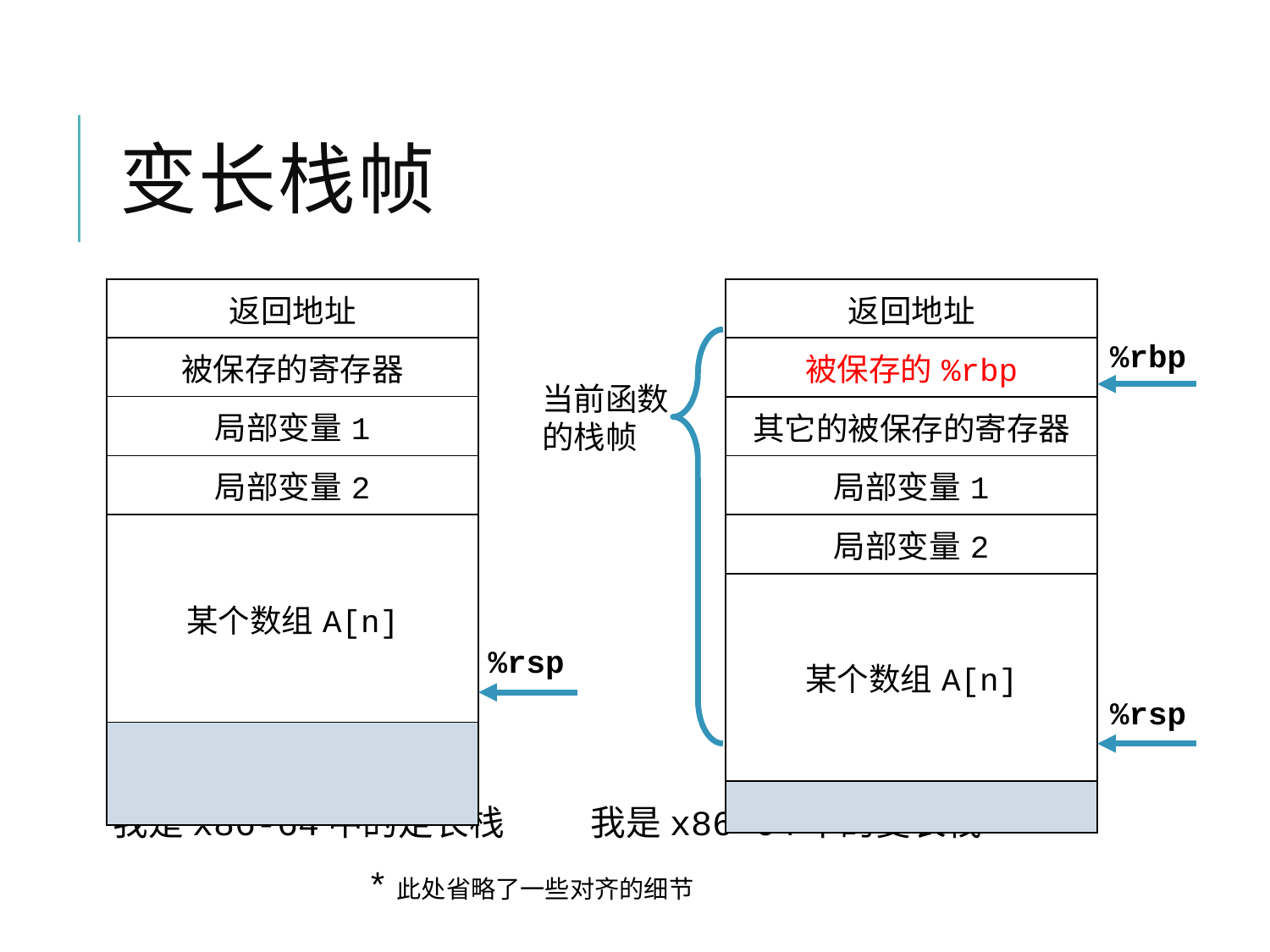

# 变长栈帧
| 返回地址 |
| --- |
| 被保存的%rbp |
| 其它的被保存的寄存器 |
| 局部变量1 |
| 局部变量2 |
| 某个数组A[n] |
|  |
| 返回地址 |
| --- |
| 被保存的寄存器 |
| 局部变量1 |
| 局部变量2 |
| 某个数组A[n] |
|  |
%rbp

当前函数的栈帧
%rsp
%rsp
我是x86-64中的定长栈           我是x86-64中的变长栈
		*此处省略了一些对齐的细节